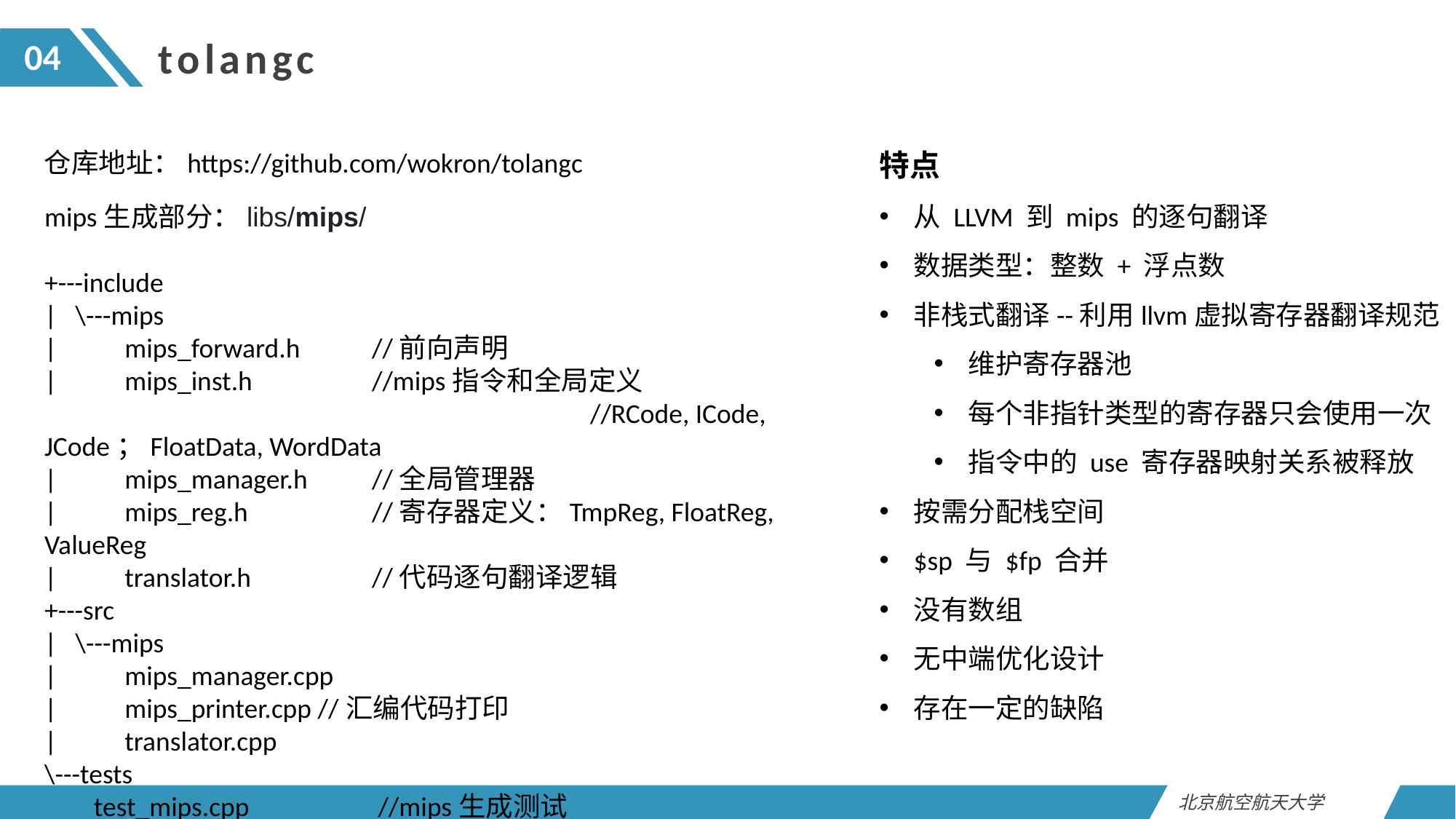

tolangc

04
特点
从 LLVM 到 mips 的逐句翻译
数据类型：整数 + 浮点数
非栈式翻译--利用llvm虚拟寄存器翻译规范
维护寄存器池
每个非指针类型的寄存器只会使用一次
指令中的 use 寄存器映射关系被释放
按需分配栈空间
$sp 与 $fp 合并
没有数组
无中端优化设计
存在一定的缺陷
仓库地址：https://github.com/wokron/tolangc
mips生成部分：libs/mips/

+---include
|   \---mips
|           mips_forward.h 	//前向声明
|           mips_inst.h		//mips指令和全局定义
					//RCode, ICode, JCode；FloatData, WordData
|           mips_manager.h 	//全局管理器
|           mips_reg.h		//寄存器定义：TmpReg, FloatReg, ValueReg
|           translator.h		//代码逐句翻译逻辑
+---src
|   \---mips
|           mips_manager.cpp
|           mips_printer.cpp //汇编代码打印
|           translator.cpp
\---tests
        test_mips.cpp		 //mips生成测试

北京航空航天大学